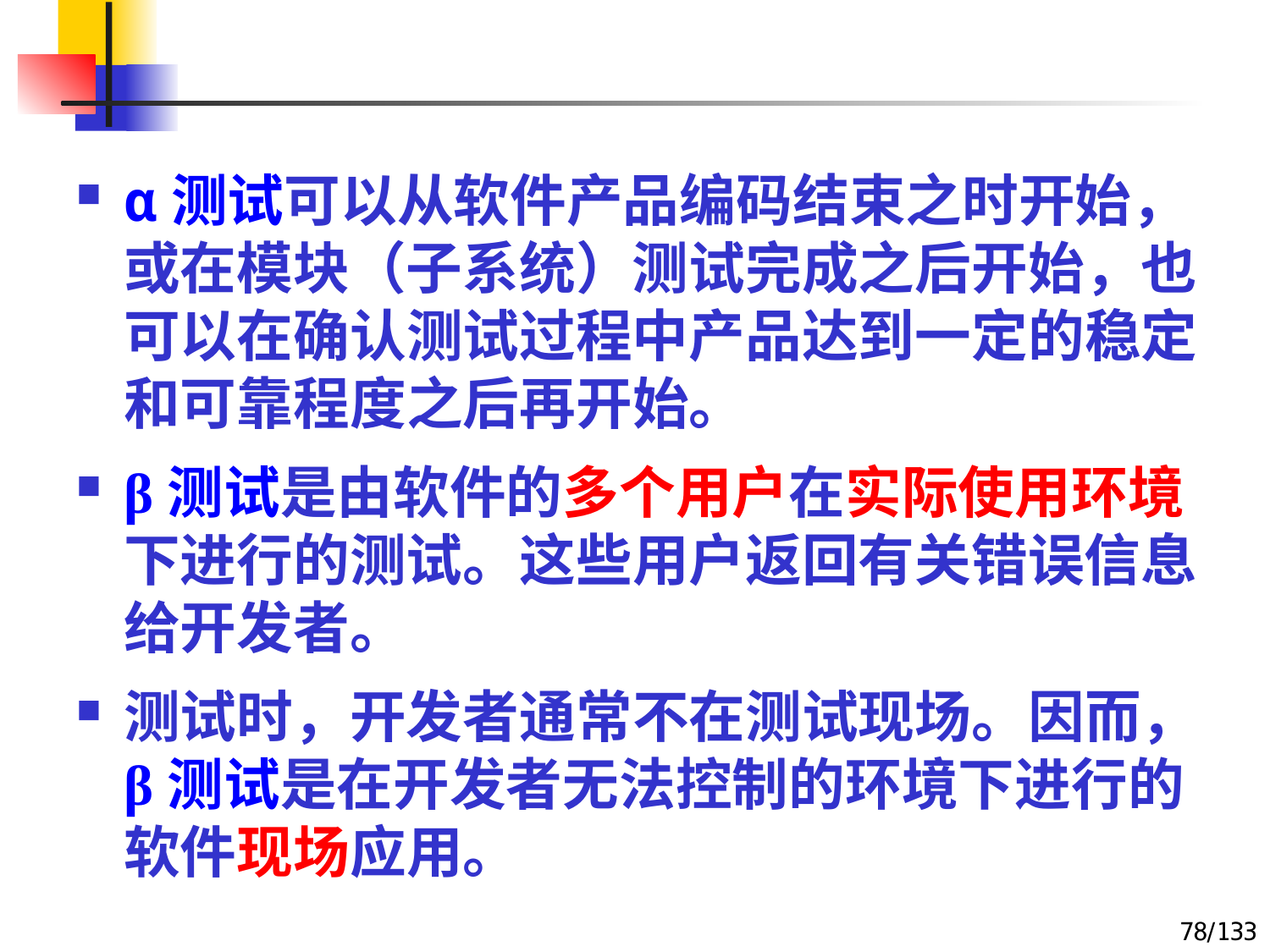

α测试可以从软件产品编码结束之时开始，或在模块（子系统）测试完成之后开始，也可以在确认测试过程中产品达到一定的稳定和可靠程度之后再开始。
β测试是由软件的多个用户在实际使用环境下进行的测试。这些用户返回有关错误信息给开发者。
测试时，开发者通常不在测试现场。因而，β测试是在开发者无法控制的环境下进行的软件现场应用。

78/133